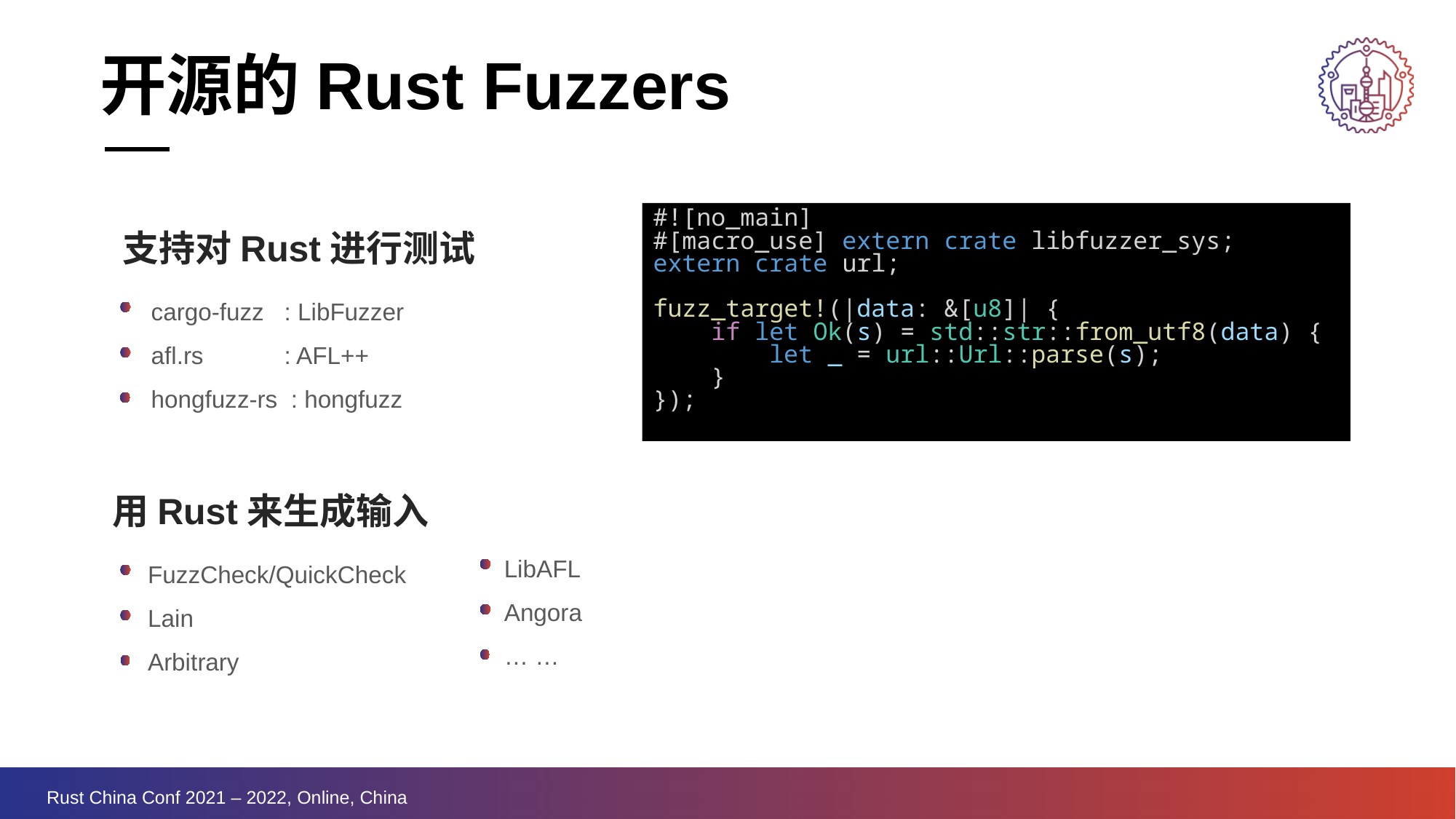

开源的Rust Fuzzers
#![no_main]
#[macro_use] extern crate libfuzzer_sys;
extern crate url;

fuzz_target!(|data: &[u8]| {
    if let Ok(s) = std::str::from_utf8(data) {
        let _ = url::Url::parse(s);
    }
});

支持对Rust进行测试
cargo-fuzz   : LibFuzzer
afl.rs            : AFL++
hongfuzz-rs  : hongfuzz

用Rust来生成输入
LibAFL
Angora
… …
FuzzCheck/QuickCheck
Lain
Arbitrary